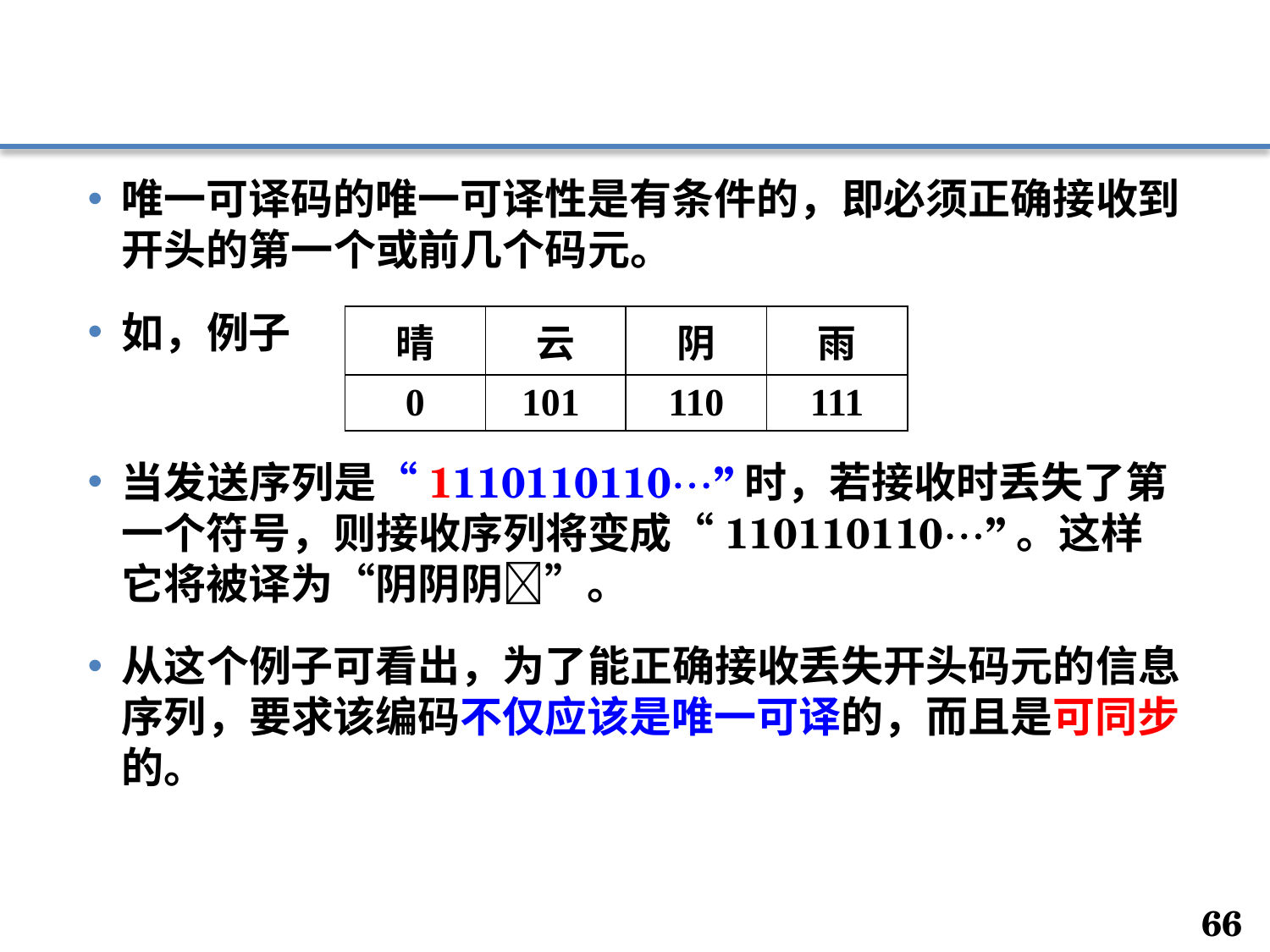

#
唯一可译码的唯一可译性是有条件的，即必须正确接收到开头的第一个或前几个码元。
如，例子

当发送序列是“1110110110…”时，若接收时丢失了第一个符号，则接收序列将变成“110110110…”。这样它将被译为“阴阴阴…”。
从这个例子可看出，为了能正确接收丢失开头码元的信息序列，要求该编码不仅应该是唯一可译的，而且是可同步的。
| 晴 | 云 | 阴 | 雨 |
| --- | --- | --- | --- |
| 0 | 101 | 110 | 111 |
66